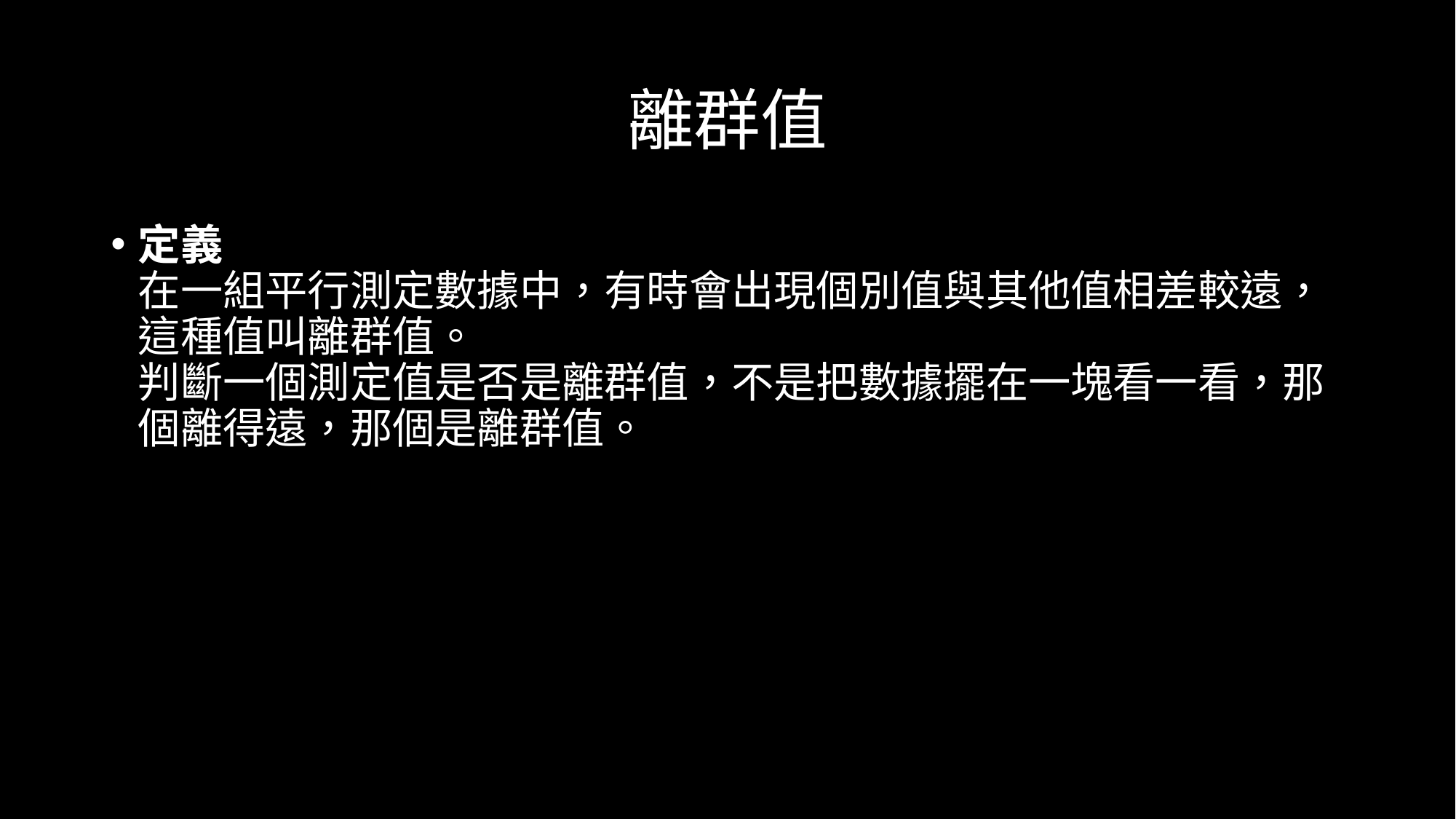

# 離群值
定義
在一組平行測定數據中，有時會出現個別值與其他值相差較遠，這種值叫離群值。
判斷一個測定值是否是離群值，不是把數據擺在一塊看一看，那個離得遠，那個是離群值。